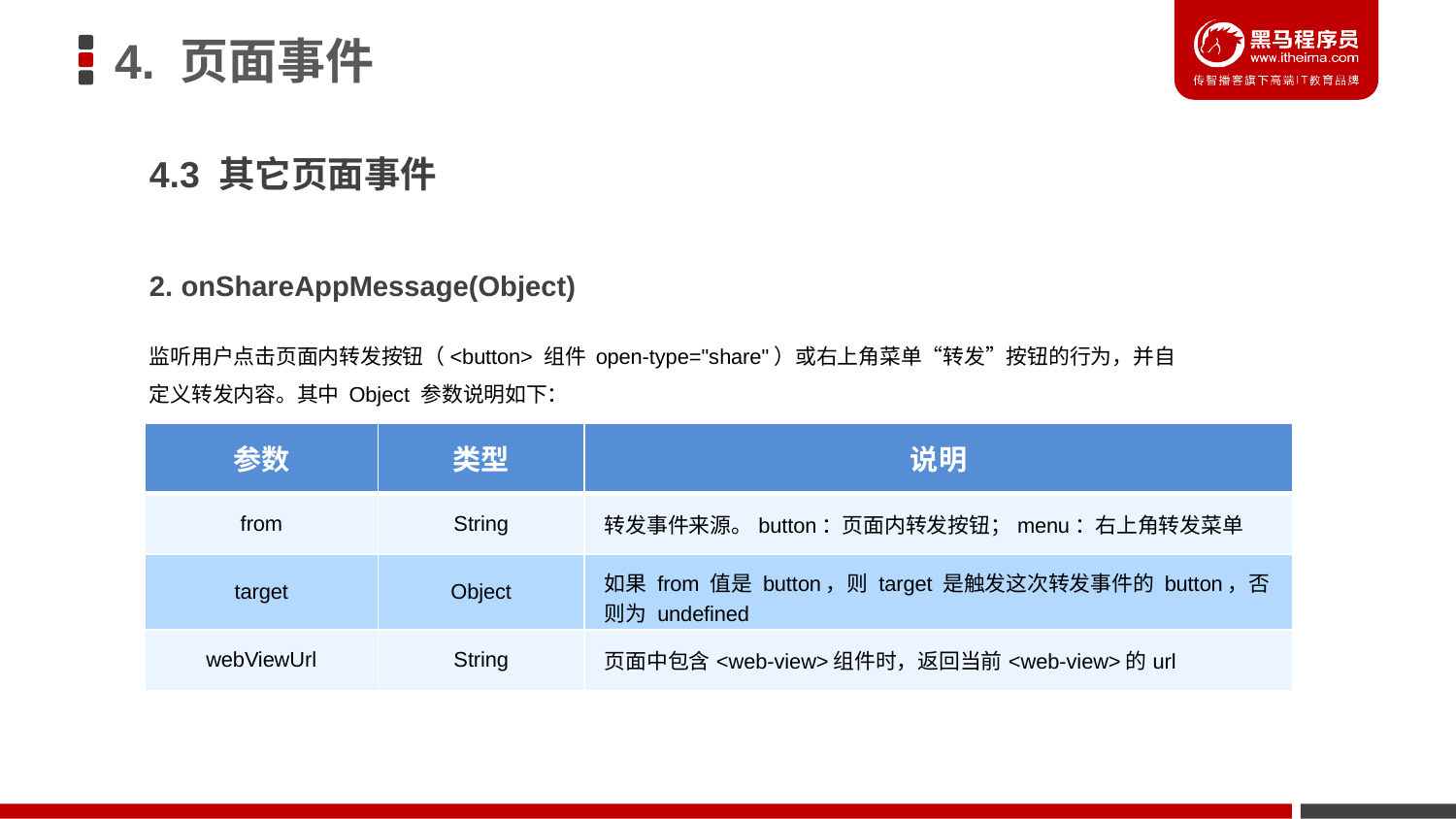

# 4. 页面事件
4.3 其它页面事件
2. onShareAppMessage(Object)
监听用户点击页面内转发按钮（<button> 组件 open-type="share"）或右上角菜单“转发”按钮的行为，并自定义转发内容。其中 Object 参数说明如下：
| 参数 | 类型 | 说明 |
| --- | --- | --- |
| from | String | 转发事件来源。button：页面内转发按钮；menu：右上角转发菜单 |
| target | Object | 如果 from 值是 button，则 target 是触发这次转发事件的 button，否则为 undefined |
| webViewUrl | String | 页面中包含<web-view>组件时，返回当前<web-view>的url |